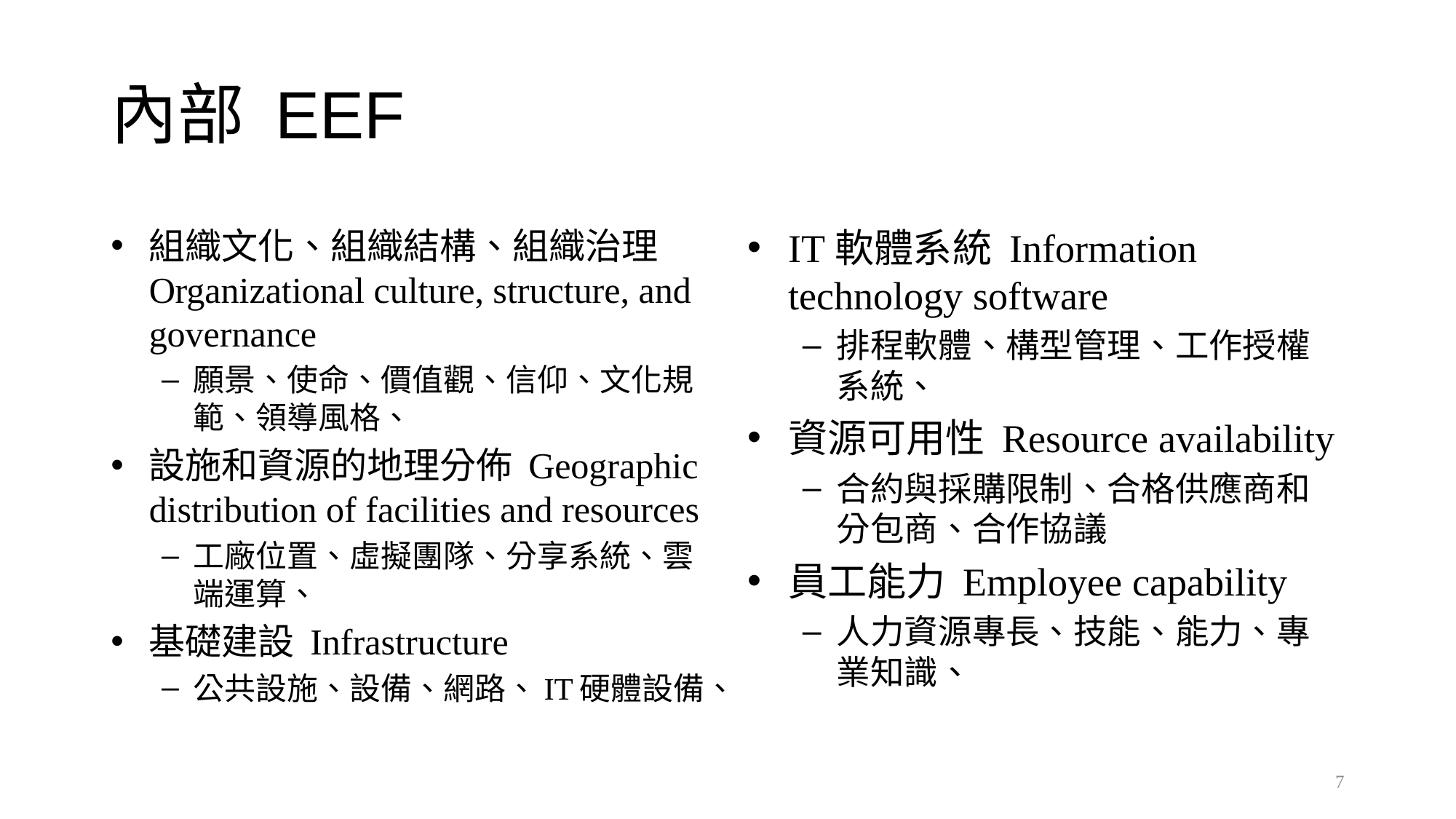

# 內部 EEF
組織文化、組織結構、組織治理 Organizational culture, structure, and governance
願景、使命、價值觀、信仰、文化規範、領導風格、
設施和資源的地理分佈 Geographic distribution of facilities and resources
工廠位置、虛擬團隊、分享系統、雲端運算、
基礎建設 Infrastructure
公共設施、設備、網路、IT硬體設備、
IT軟體系統 Information technology software
排程軟體、構型管理、工作授權系統、
資源可用性 Resource availability
合約與採購限制、合格供應商和分包商、合作協議
員工能力 Employee capability
人力資源專長、技能、能力、專業知識、

7